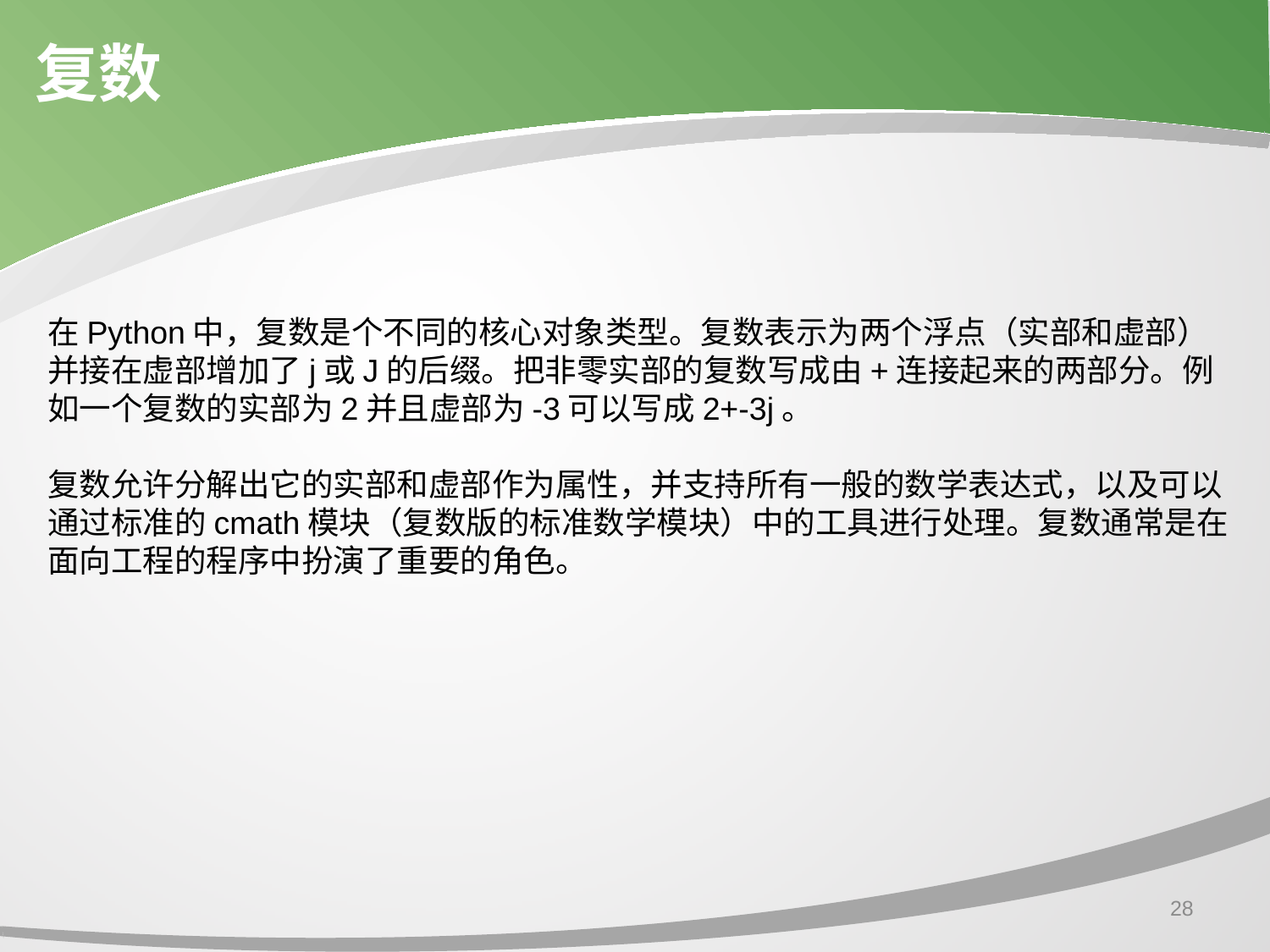

# 复数
在Python中，复数是个不同的核心对象类型。复数表示为两个浮点（实部和虚部）并接在虚部增加了j或J的后缀。把非零实部的复数写成由+连接起来的两部分。例如一个复数的实部为2并且虚部为-3可以写成2+-3j。

复数允许分解出它的实部和虚部作为属性，并支持所有一般的数学表达式，以及可以通过标准的cmath模块（复数版的标准数学模块）中的工具进行处理。复数通常是在面向工程的程序中扮演了重要的角色。
28